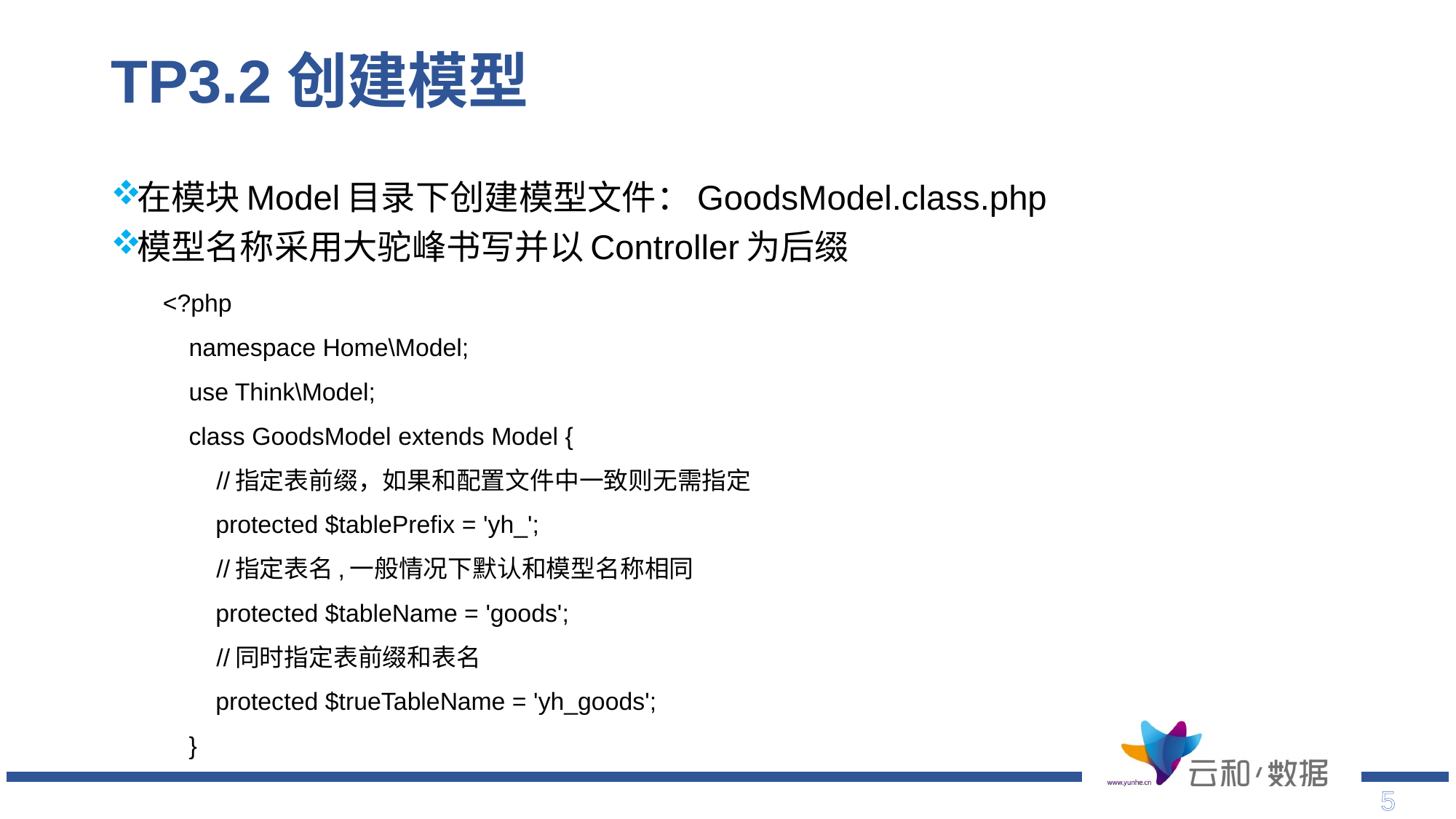

# TP3.2创建模型
在模块Model目录下创建模型文件：GoodsModel.class.php
模型名称采用大驼峰书写并以Controller为后缀
<?php
namespace Home\Model;
use Think\Model;
class GoodsModel extends Model {
    //指定表前缀，如果和配置文件中一致则无需指定
    protected $tablePrefix = 'yh_';
    //指定表名,一般情况下默认和模型名称相同
    protected $tableName = 'goods';
    //同时指定表前缀和表名
    protected $trueTableName = 'yh_goods';
}